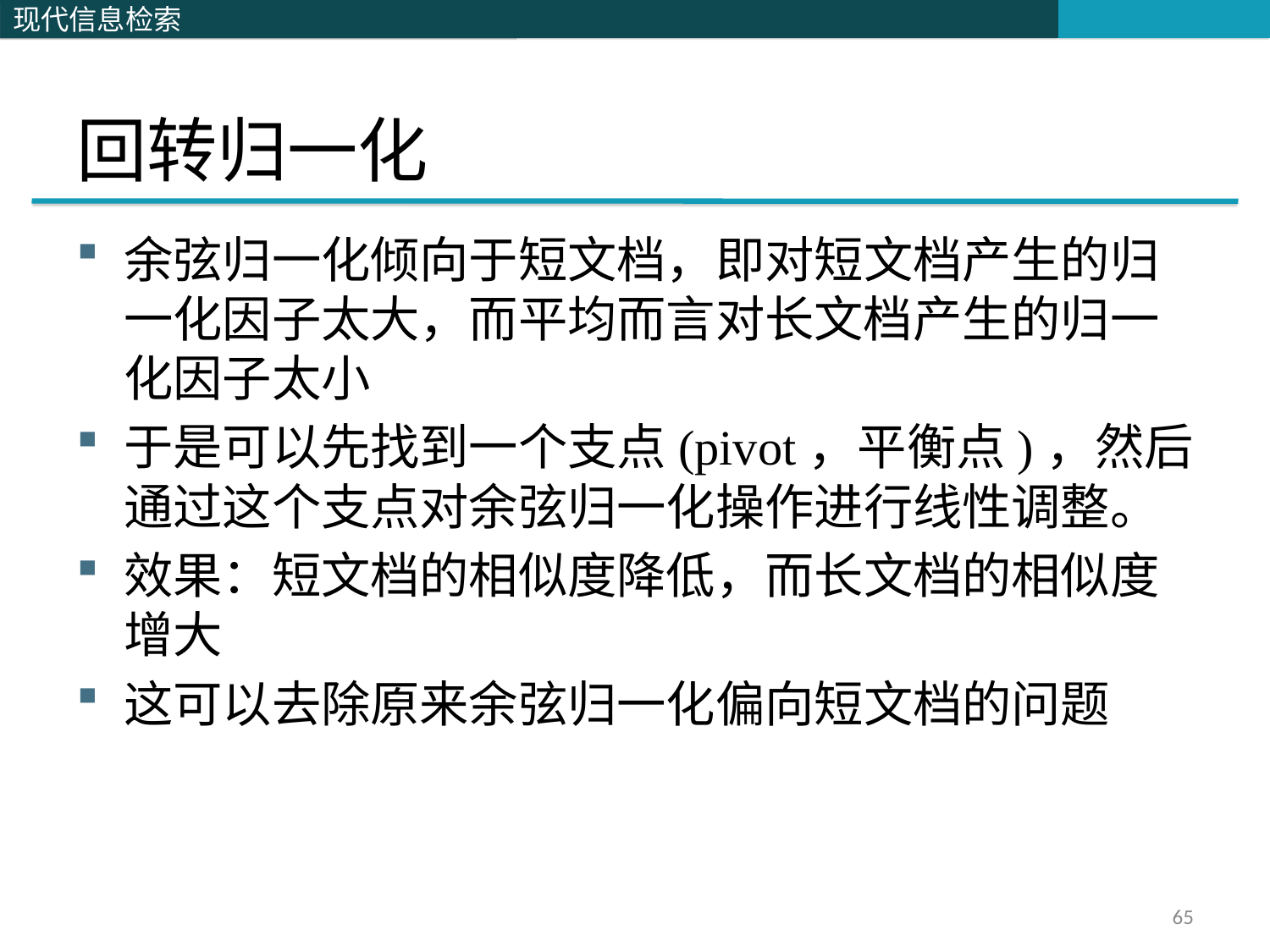

# 回转归一化
余弦归一化倾向于短文档，即对短文档产生的归一化因子太大，而平均而言对长文档产生的归一化因子太小
于是可以先找到一个支点(pivot，平衡点)，然后通过这个支点对余弦归一化操作进行线性调整。
效果：短文档的相似度降低，而长文档的相似度增大
这可以去除原来余弦归一化偏向短文档的问题
65